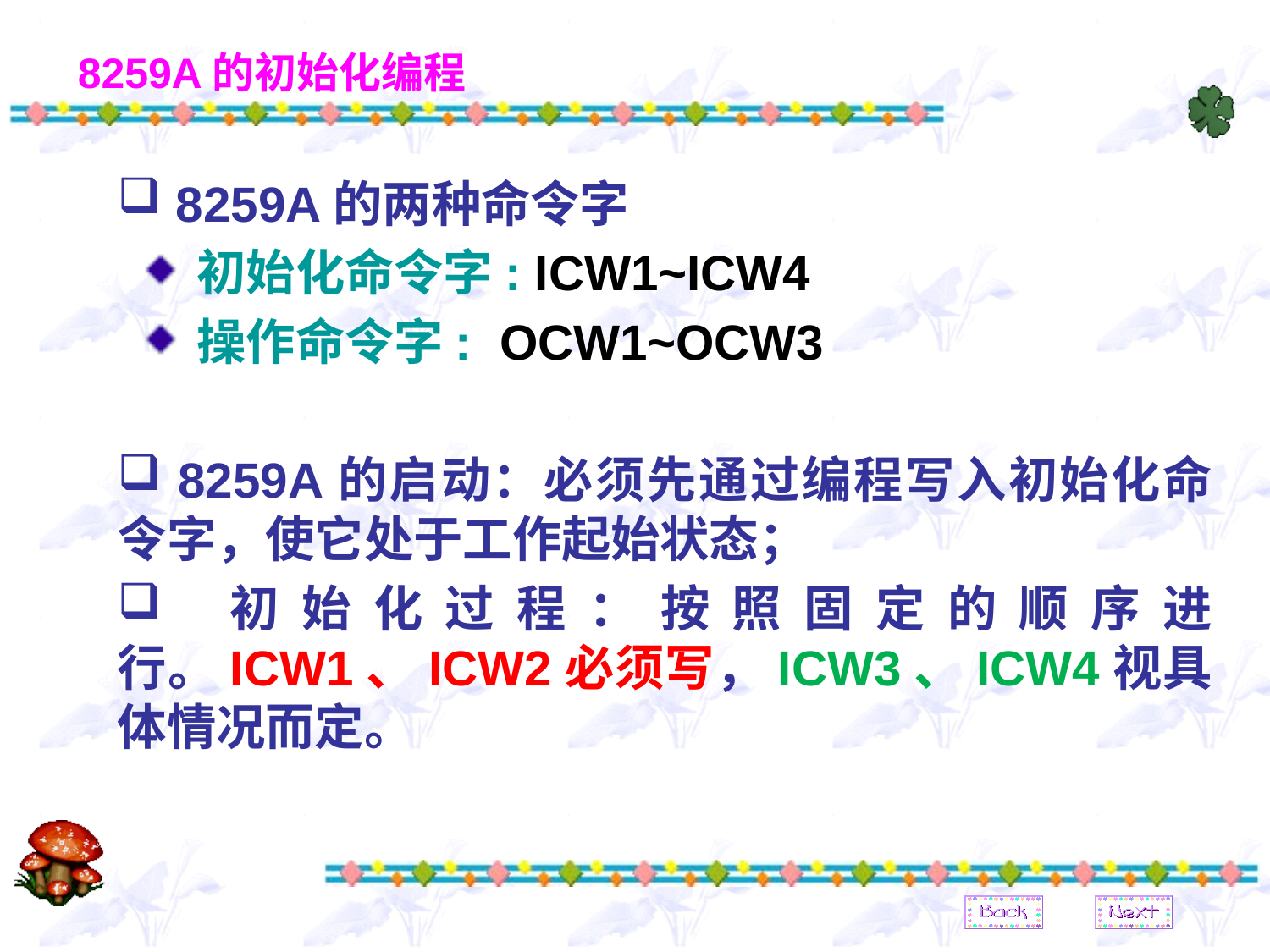

# 8259A的初始化编程
 8259A的两种命令字
初始化命令字: ICW1~ICW4
操作命令字:  OCW1~OCW3

 8259A的启动：必须先通过编程写入初始化命令字，使它处于工作起始状态；
 初始化过程：按照固定的顺序进行。ICW1、ICW2必须写，ICW3、ICW4视具体情况而定。